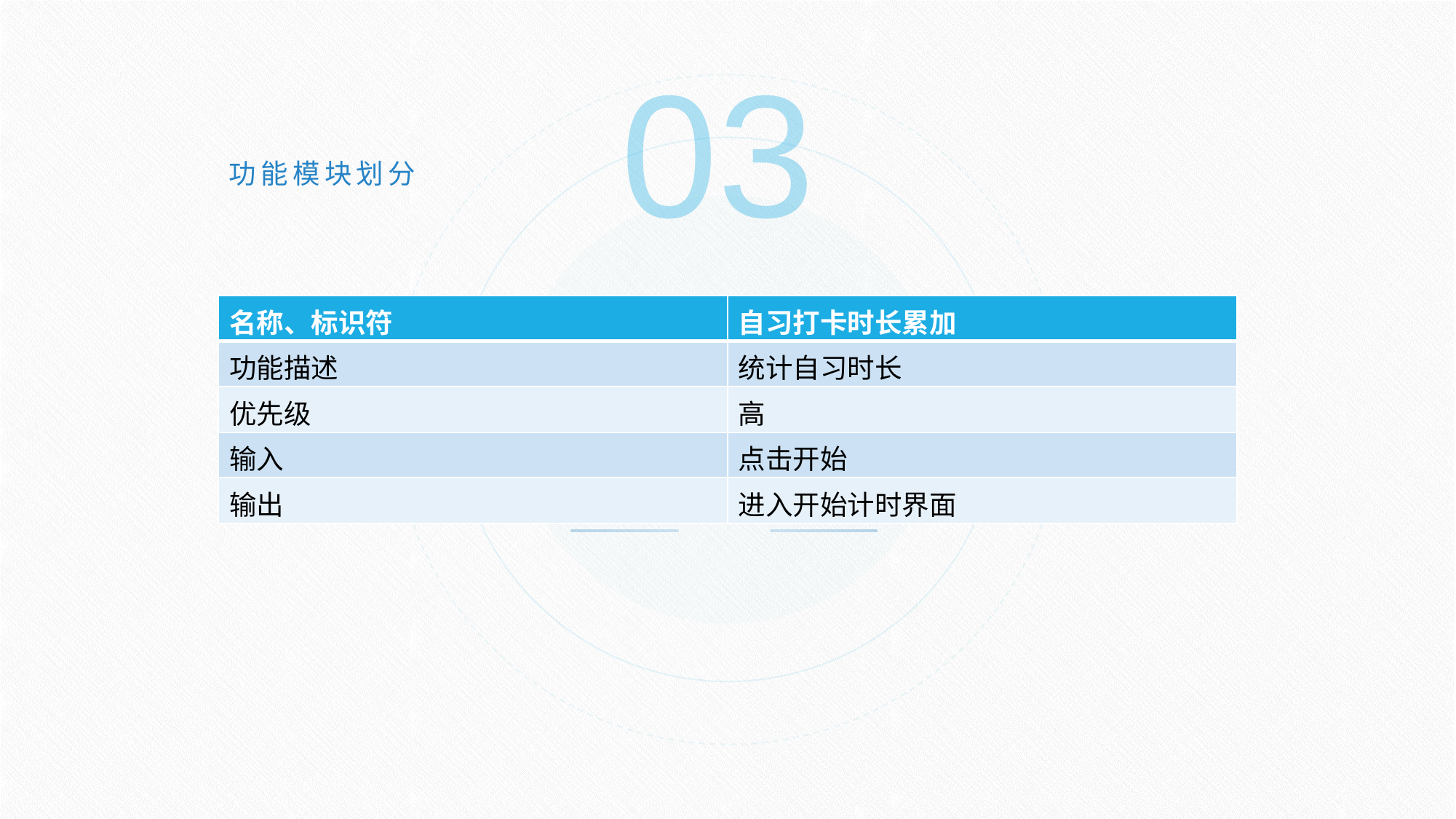

03
功能模块划分

| 名称、标识符 | 自习打卡时长累加 |
| --- | --- |
| 功能描述 | 统计自习时长 |
| 优先级 | 高 |
| 输入 | 点击开始 |
| 输出 | 进入开始计时界面 |